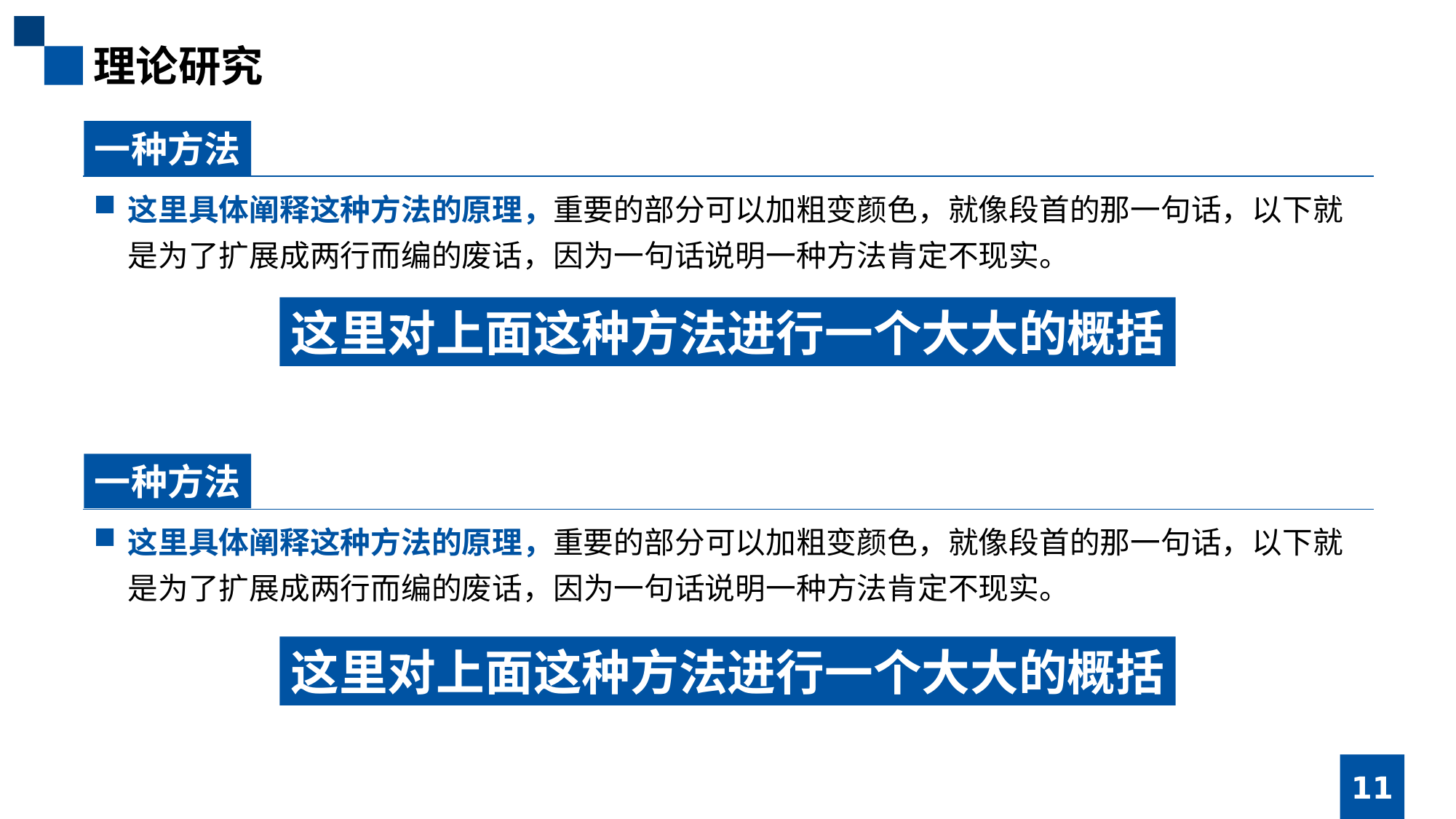

理论研究
一种方法
这里具体阐释这种方法的原理，重要的部分可以加粗变颜色，就像段首的那一句话，以下就是为了扩展成两行而编的废话，因为一句话说明一种方法肯定不现实。
这里对上面这种方法进行一个大大的概括
一种方法
这里具体阐释这种方法的原理，重要的部分可以加粗变颜色，就像段首的那一句话，以下就是为了扩展成两行而编的废话，因为一句话说明一种方法肯定不现实。
这里对上面这种方法进行一个大大的概括
11